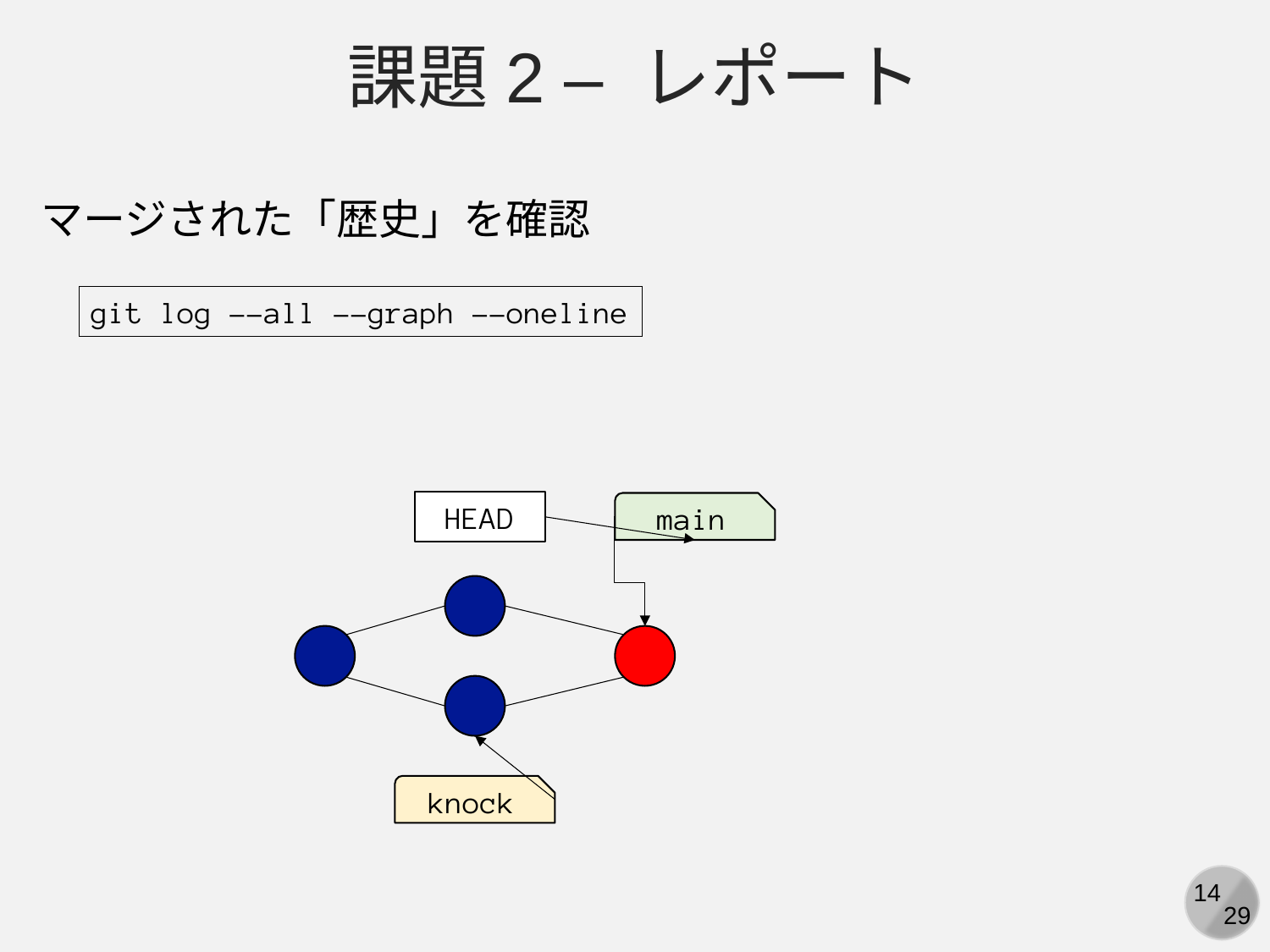

課題2 – レポート
マージされた「歴史」を確認
git log --all --graph --oneline
HEAD
main

knock